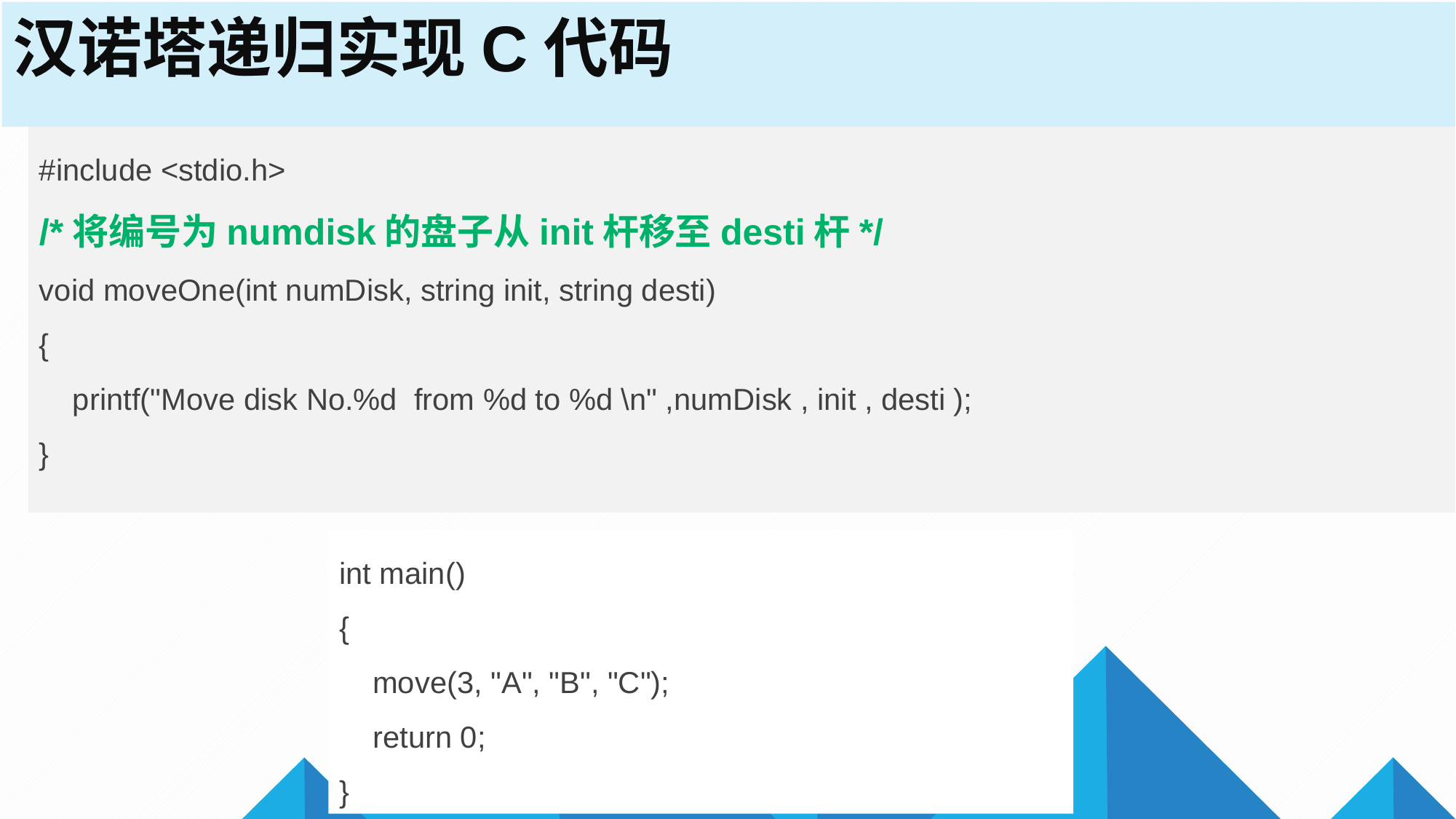

汉诺塔递归实现C代码
#include <stdio.h>
/*将编号为numdisk的盘子从init杆移至desti杆*/
void moveOne(int numDisk, string init, string desti)
{
    printf("Move disk No.%d  from %d to %d \n" ,numDisk , init , desti );
}

int main()
{
    move(3, "A", "B", "C");
    return 0;
}